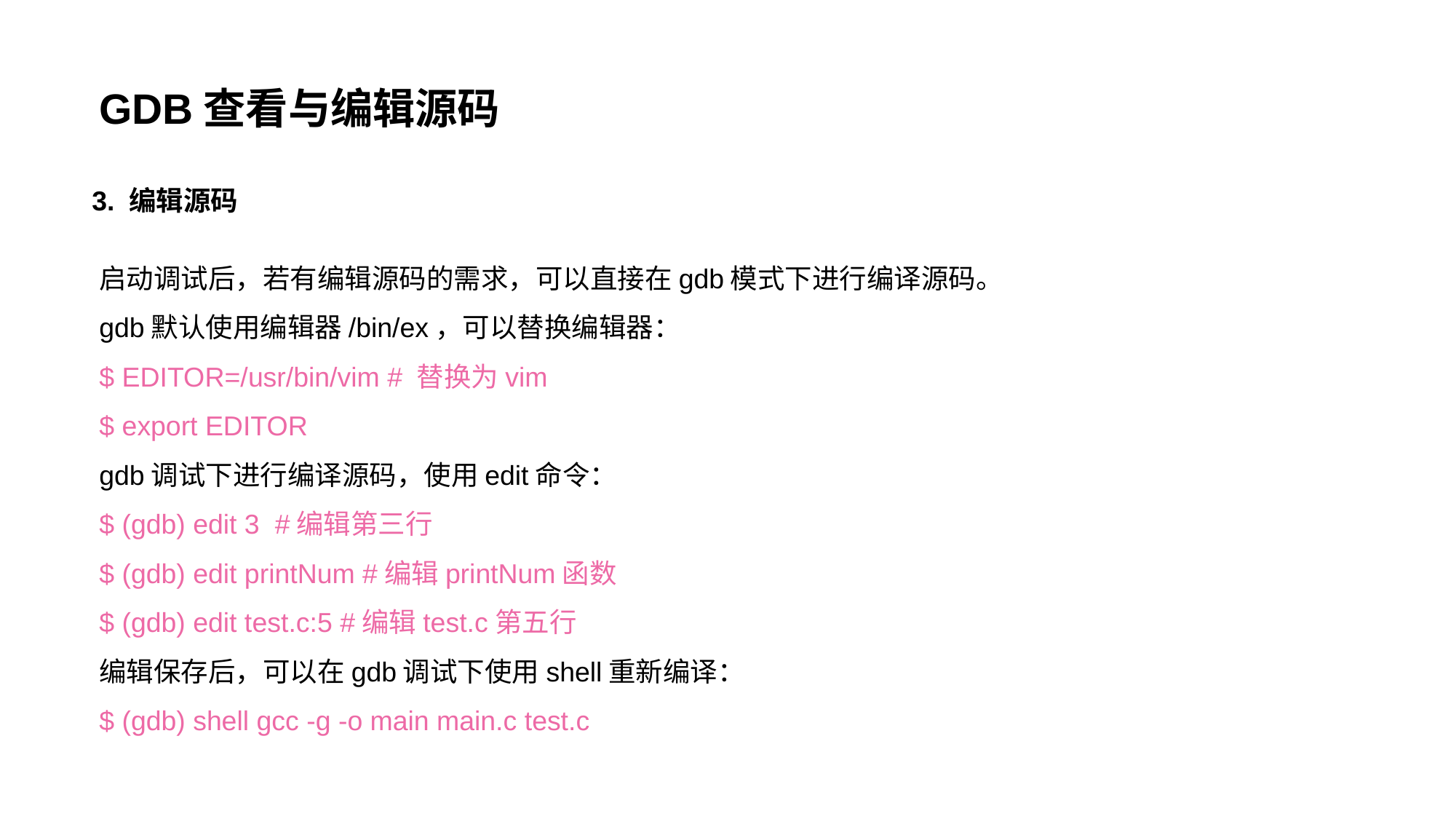

GDB查看与编辑源码
3. 编辑源码
启动调试后，若有编辑源码的需求，可以直接在gdb模式下进行编译源码。
gdb默认使用编辑器/bin/ex，可以替换编辑器：
$ EDITOR=/usr/bin/vim # 替换为vim
$ export EDITOR
gdb调试下进行编译源码，使用edit命令：
$ (gdb) edit 3  #编辑第三行
$ (gdb) edit printNum #编辑printNum函数
$ (gdb) edit test.c:5 #编辑test.c第五行
编辑保存后，可以在gdb调试下使用shell重新编译：
$ (gdb) shell gcc -g -o main main.c test.c